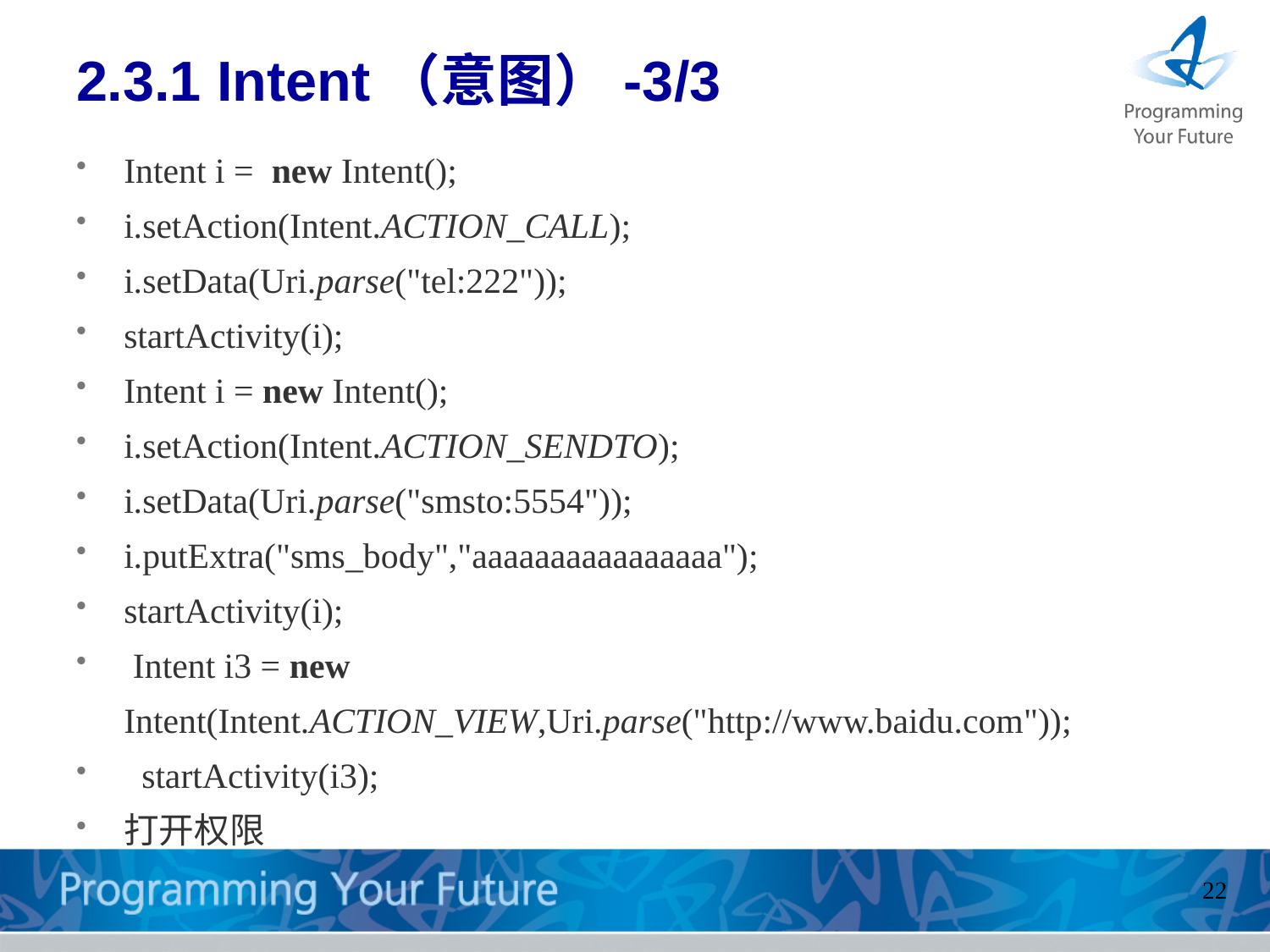

# 2.3.1 Intent（意图）-3/3
Intent i =  new Intent();
i.setAction(Intent.ACTION_CALL);
i.setData(Uri.parse("tel:222"));
startActivity(i);
Intent i = new Intent();
i.setAction(Intent.ACTION_SENDTO);
i.setData(Uri.parse("smsto:5554"));
i.putExtra("sms_body","aaaaaaaaaaaaaaaa");
startActivity(i);
 Intent i3 = new Intent(Intent.ACTION_VIEW,Uri.parse("http://www.baidu.com"));
  startActivity(i3);
打开权限